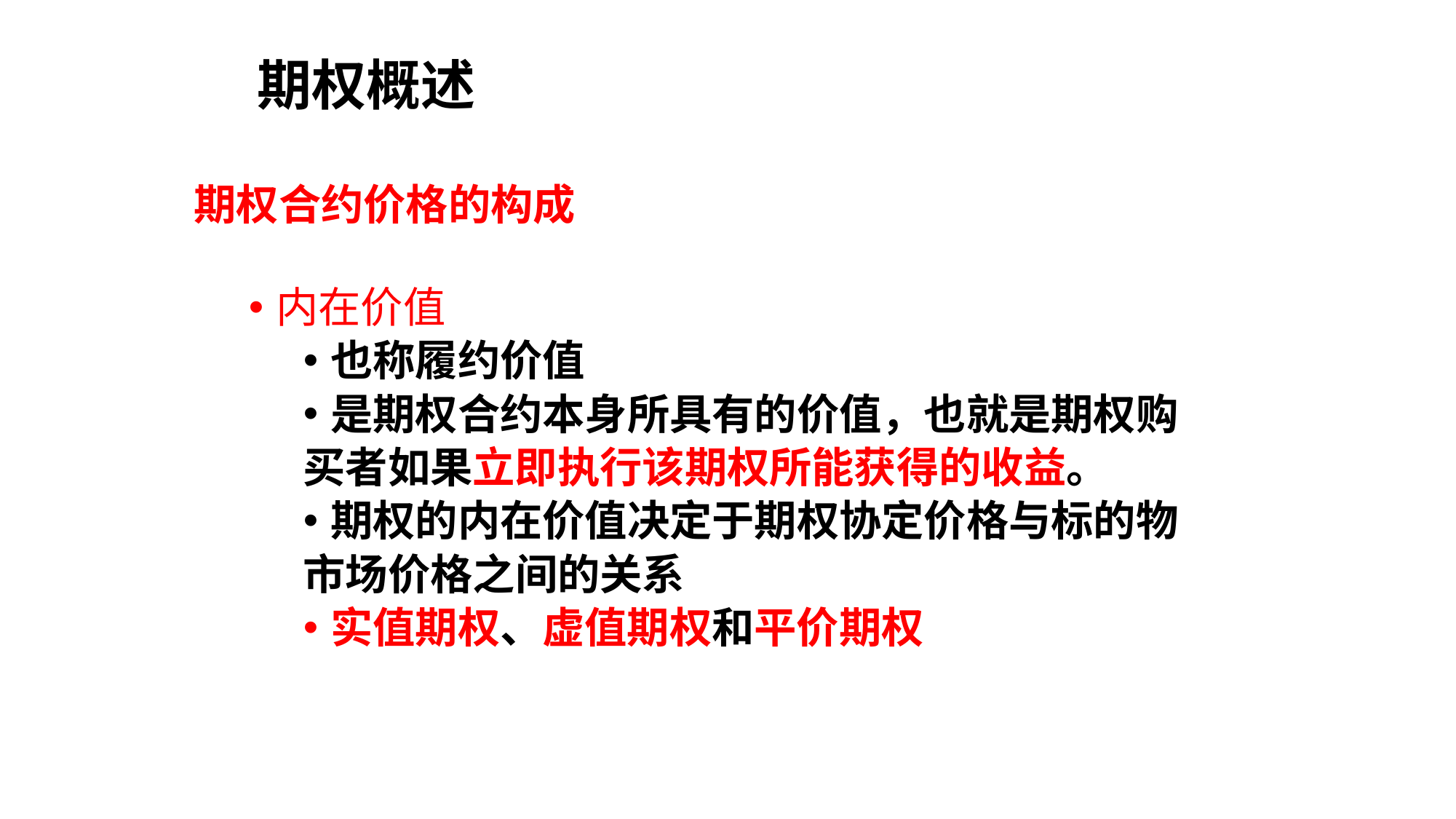

# 期权概述
期权合约价格的构成
内在价值
也称履约价值
是期权合约本身所具有的价值，也就是期权购
买者如果立即执行该期权所能获得的收益。
期权的内在价值决定于期权协定价格与标的物
市场价格之间的关系
实值期权、虚值期权和平价期权